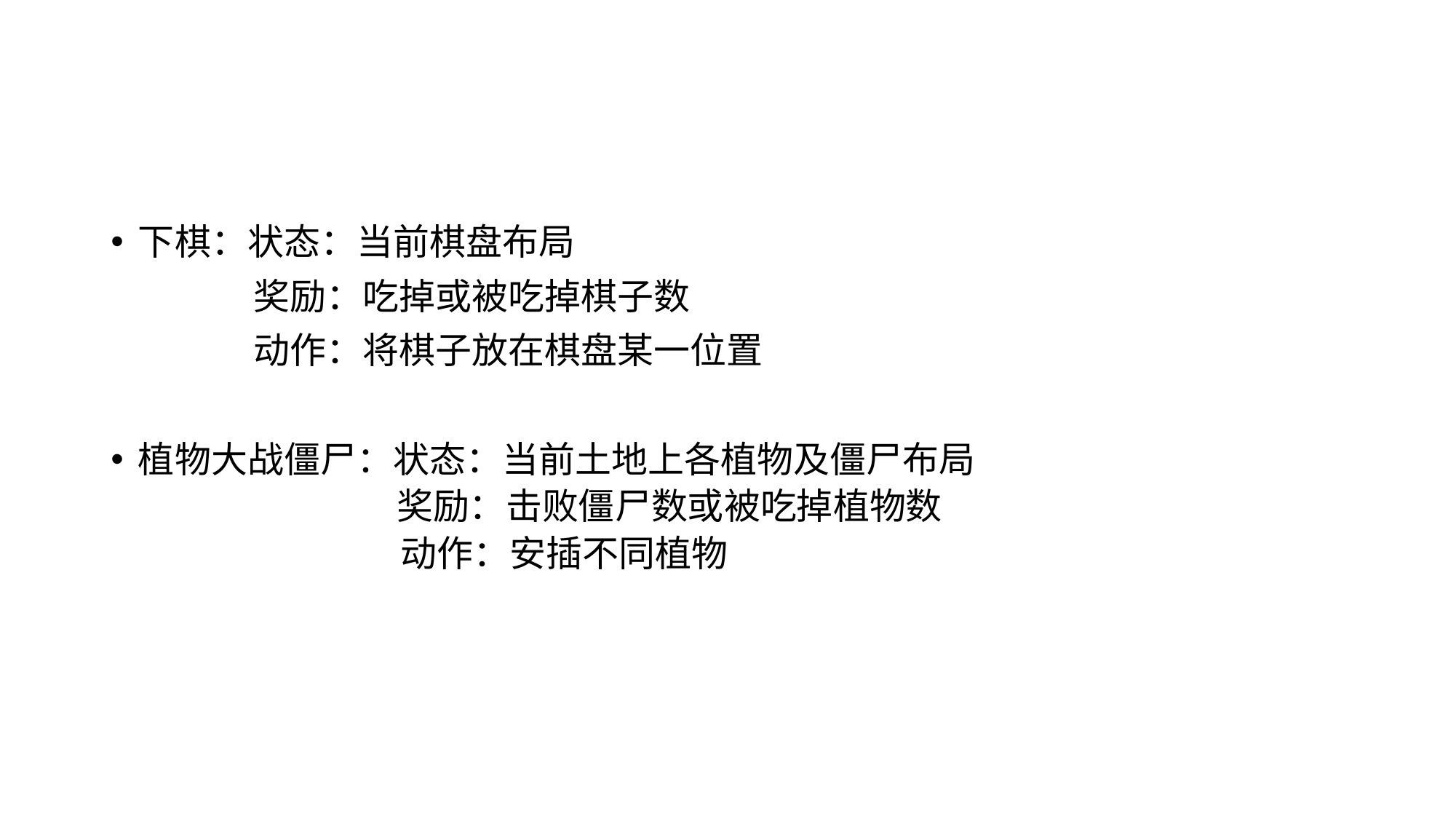

#
下棋：状态：当前棋盘布局
	   奖励：吃掉或被吃掉棋子数
	   动作：将棋子放在棋盘某一位置

植物大战僵尸：状态：当前土地上各植物及僵尸布局
 奖励：击败僵尸数或被吃掉植物数
 动作：安插不同植物